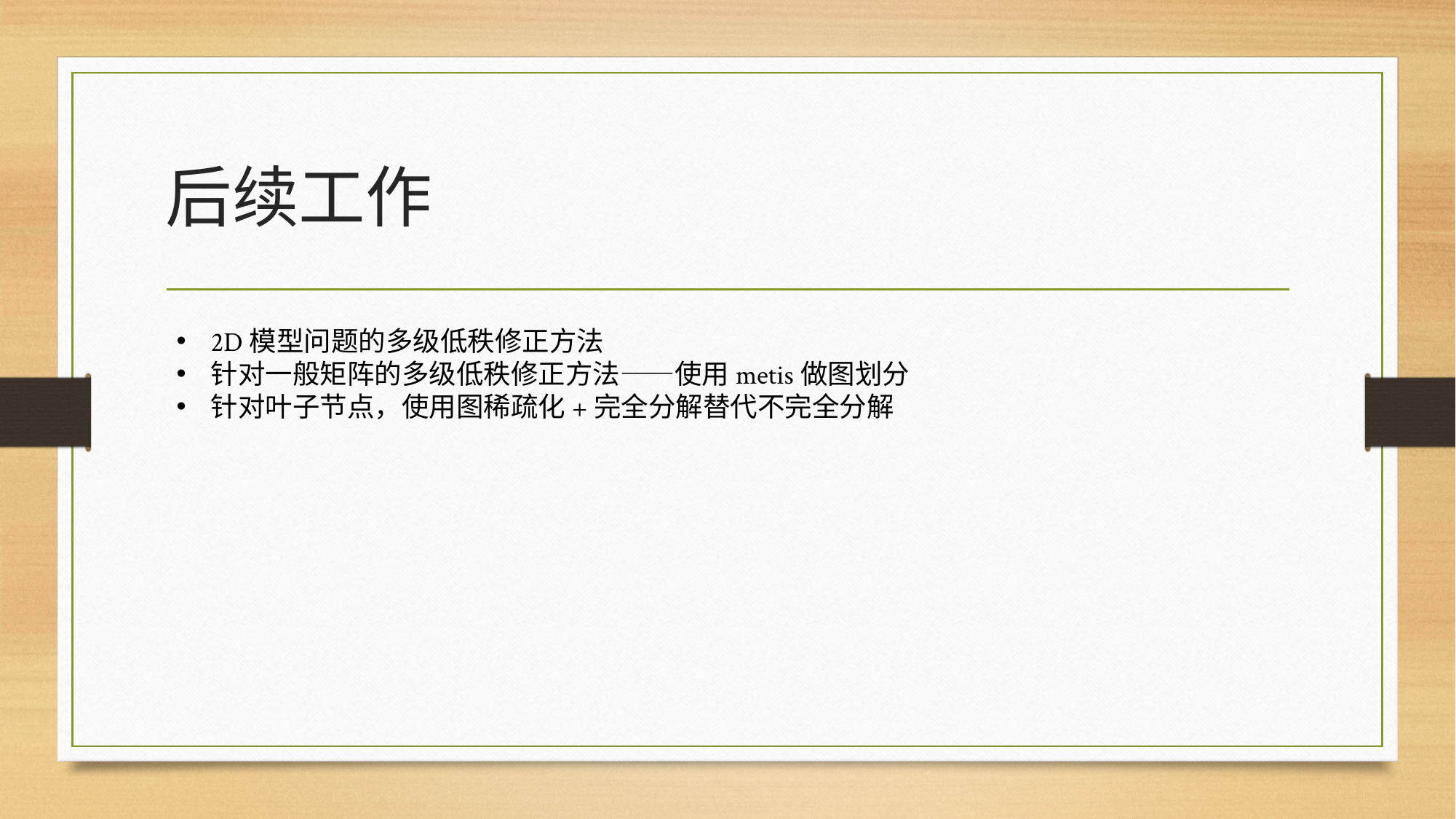

# 后续工作

2D模型问题的多级低秩修正方法
针对一般矩阵的多级低秩修正方法——使用metis做图划分
针对叶子节点，使用图稀疏化+完全分解替代不完全分解